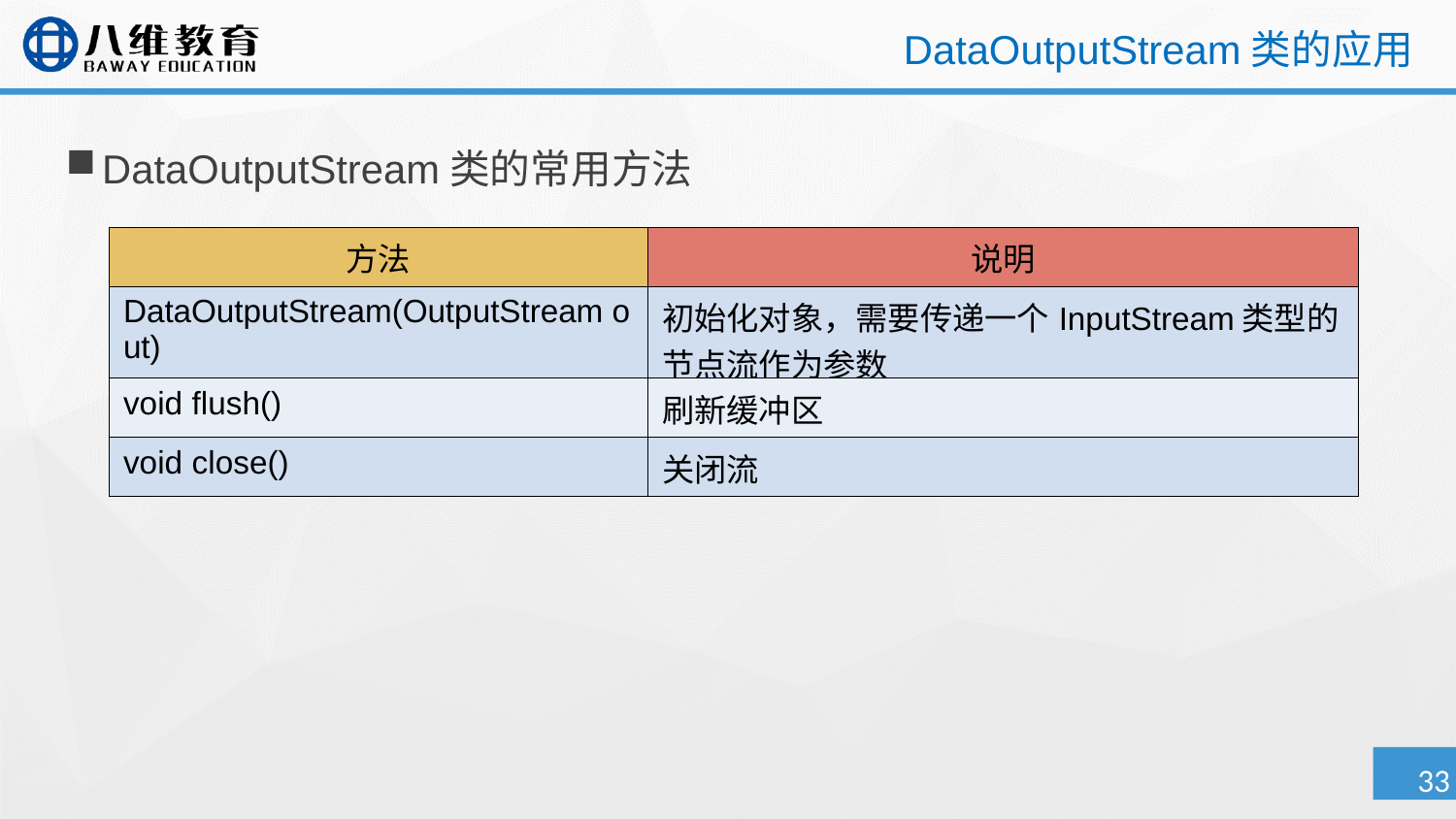

# DataOutputStream类的应用
DataOutputStream类的常用方法
| 方法 | 说明 |
| --- | --- |
| DataOutputStream(OutputStream out) | 初始化对象，需要传递一个InputStream类型的节点流作为参数 |
| void flush() | 刷新缓冲区 |
| void close() | 关闭流 |